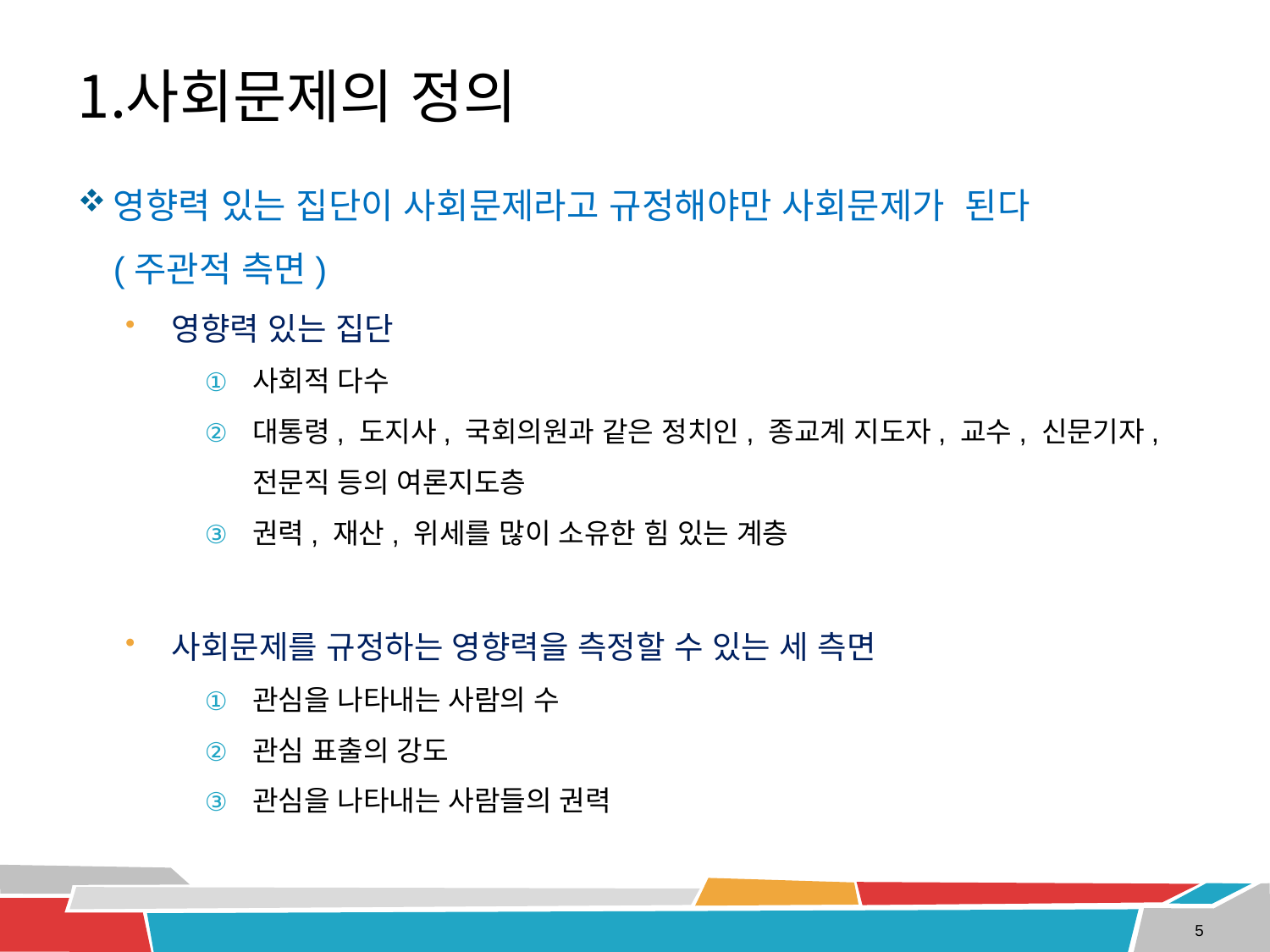

# 사회문제의 정의
영향력 있는 집단이 사회문제라고 규정해야만 사회문제가  된다
(주관적 측면)
 영향력 있는 집단
사회적 다수
대통령, 도지사, 국회의원과 같은 정치인, 종교계 지도자, 교수, 신문기자, 전문직 등의 여론지도층
권력, 재산, 위세를 많이 소유한 힘 있는 계층

 사회문제를 규정하는 영향력을 측정할 수 있는 세 측면
관심을 나타내는 사람의 수
관심 표출의 강도
관심을 나타내는 사람들의 권력

5